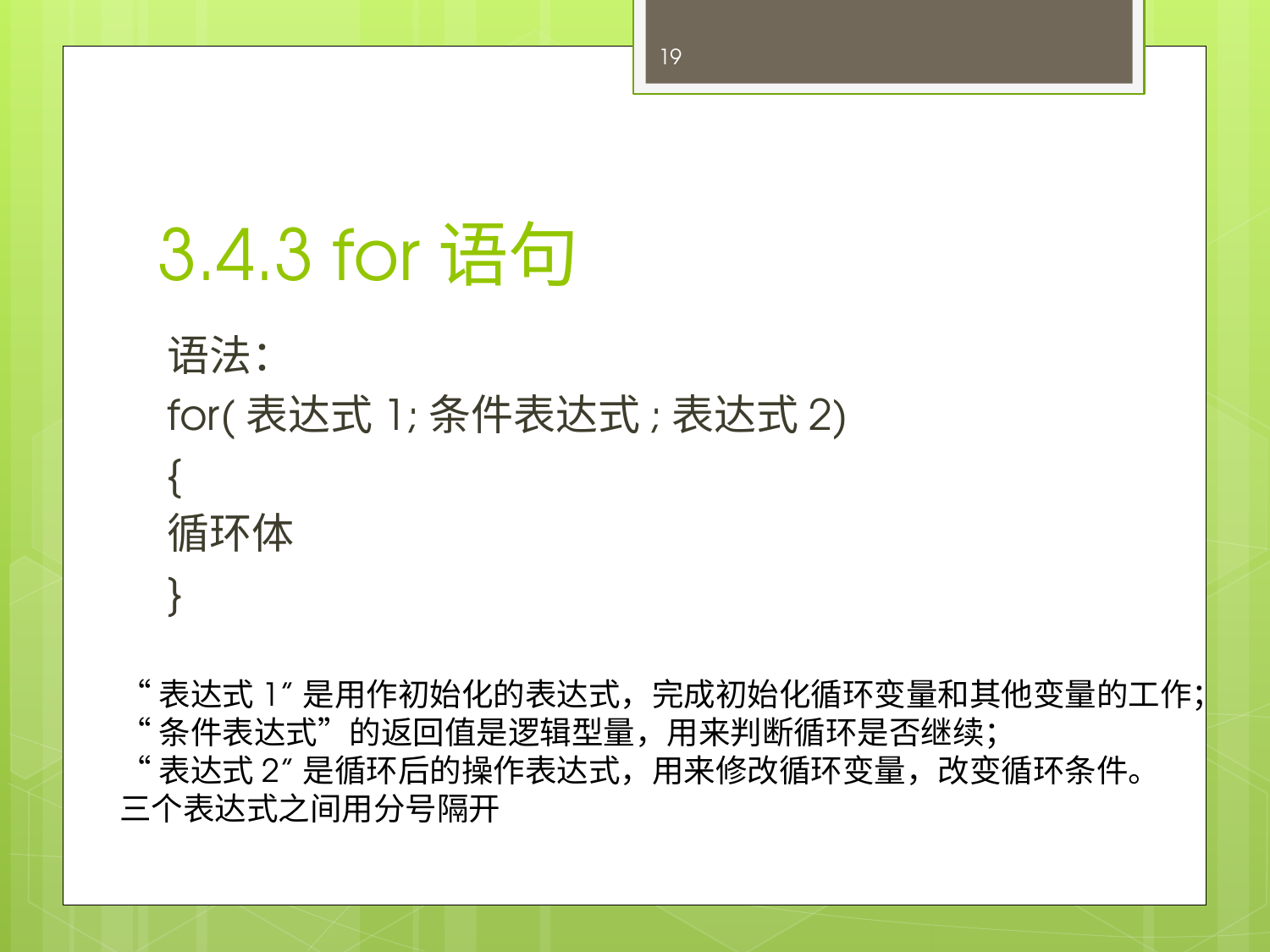

19
# 3.4.3 for语句
语法：
for(表达式1;条件表达式;表达式2)
{
循环体
}
“表达式1”是用作初始化的表达式，完成初始化循环变量和其他变量的工作；
“条件表达式”的返回值是逻辑型量，用来判断循环是否继续；
“表达式2”是循环后的操作表达式，用来修改循环变量，改变循环条件。
三个表达式之间用分号隔开